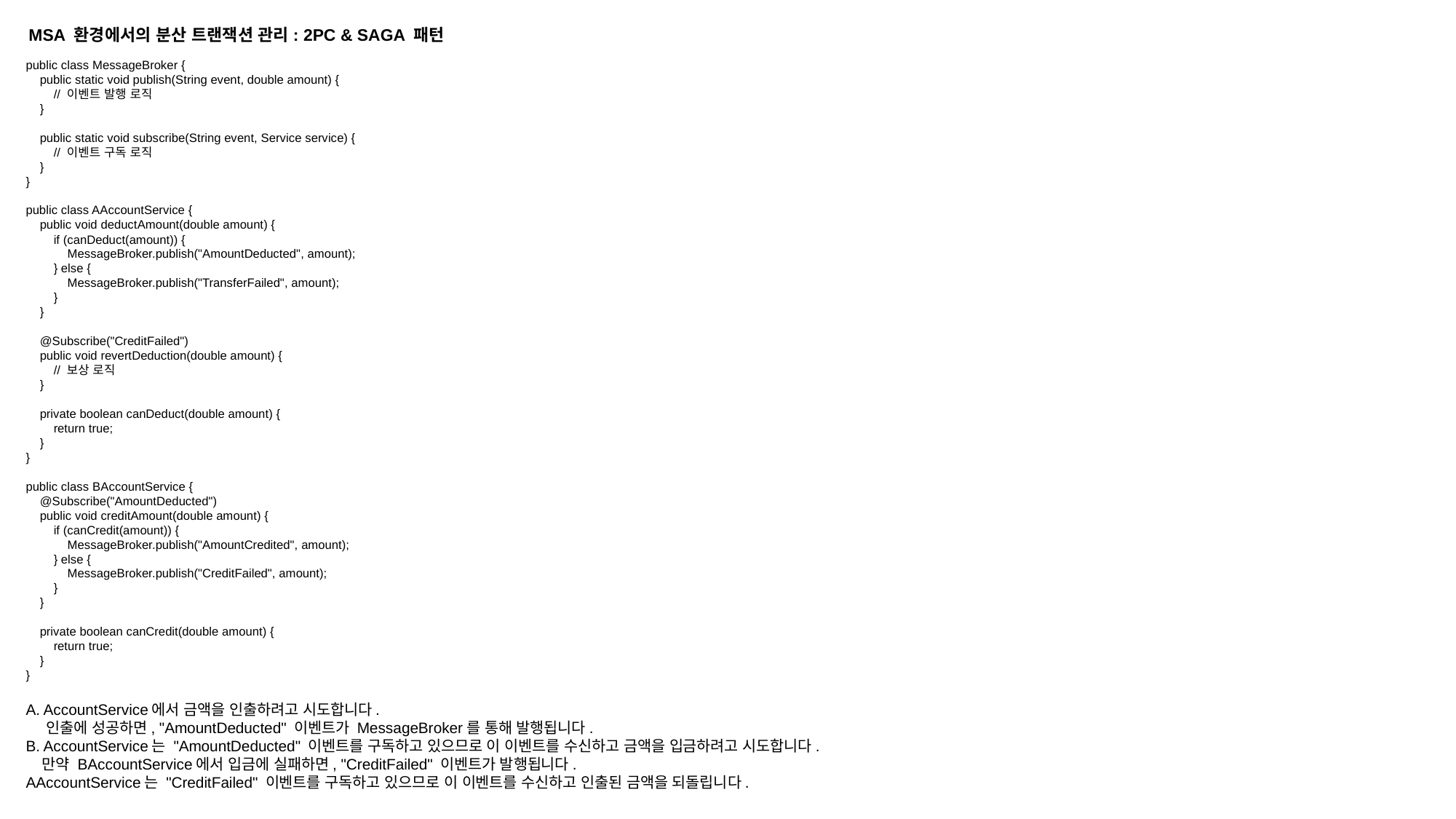

MSA 환경에서의 분산 트랜잭션 관리: 2PC & SAGA 패턴
public class MessageBroker {
    public static void publish(String event, double amount) {
        // 이벤트 발행 로직
    }

    public static void subscribe(String event, Service service) {
        // 이벤트 구독 로직
    }
}

public class AAccountService {
    public void deductAmount(double amount) {
        if (canDeduct(amount)) {
            MessageBroker.publish("AmountDeducted", amount);
        } else {
            MessageBroker.publish("TransferFailed", amount);
        }
    }

    @Subscribe("CreditFailed")
    public void revertDeduction(double amount) {
        // 보상 로직
    }

    private boolean canDeduct(double amount) {
        return true;
    }
}

public class BAccountService {
    @Subscribe("AmountDeducted")
    public void creditAmount(double amount) {
        if (canCredit(amount)) {
            MessageBroker.publish("AmountCredited", amount);
        } else {
            MessageBroker.publish("CreditFailed", amount);
        }
    }

    private boolean canCredit(double amount) {
        return true;
    }
}

A. AccountService에서 금액을 인출하려고 시도합니다.
    인출에 성공하면, "AmountDeducted" 이벤트가 MessageBroker를 통해 발행됩니다.
B. AccountService는 "AmountDeducted" 이벤트를 구독하고 있으므로 이 이벤트를 수신하고 금액을 입금하려고 시도합니다.
   만약 BAccountService에서 입금에 실패하면, "CreditFailed" 이벤트가 발행됩니다.
AAccountService는 "CreditFailed" 이벤트를 구독하고 있으므로 이 이벤트를 수신하고 인출된 금액을 되돌립니다.